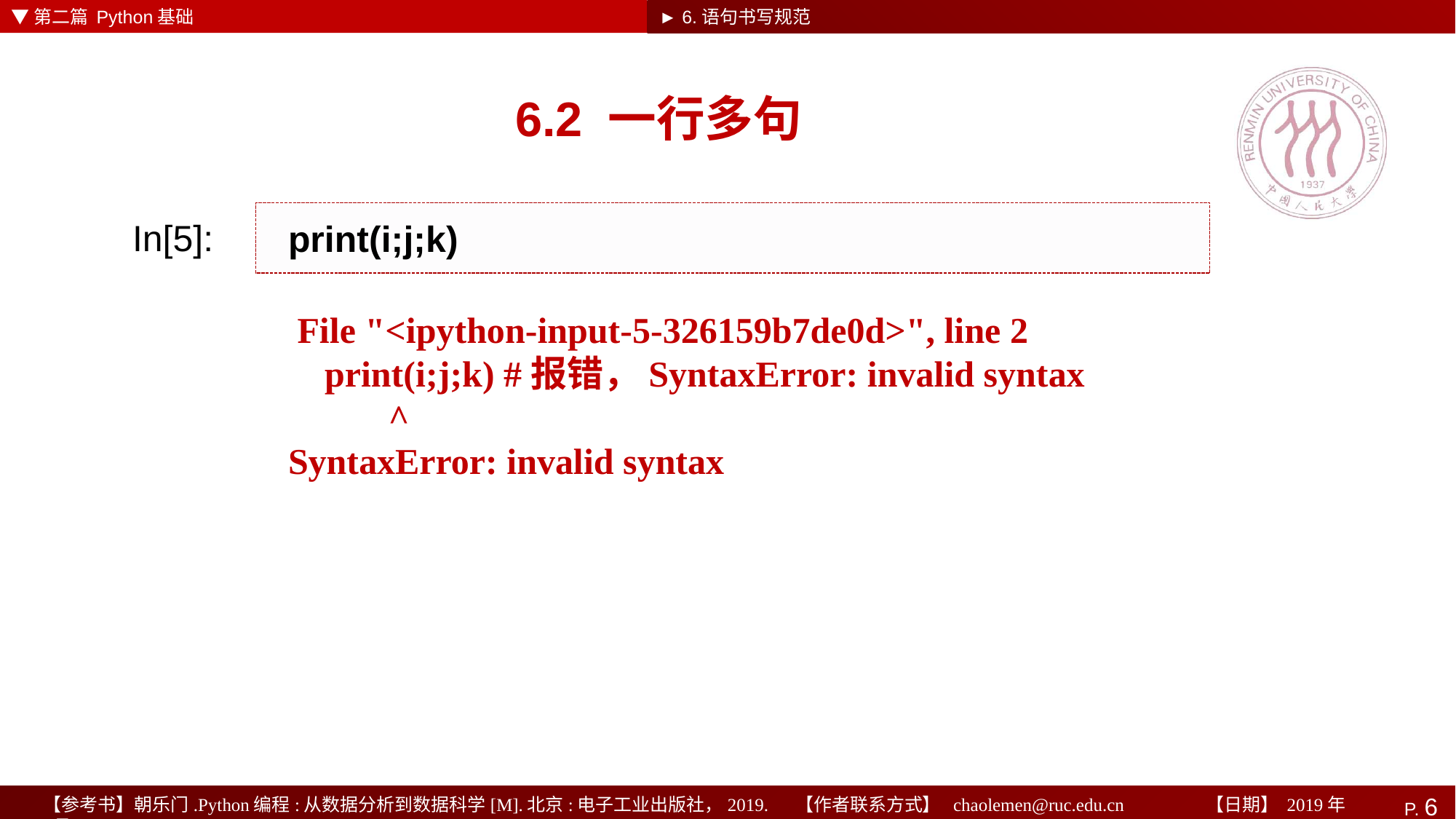

▼第二篇 Python基础
► 6.语句书写规范
# 6.2 一行多句
print(i;j;k)
In[5]:
 File "<ipython-input-5-326159b7de0d>", line 2
    print(i;j;k) #报错，SyntaxError: invalid syntax
           ^
SyntaxError: invalid syntax